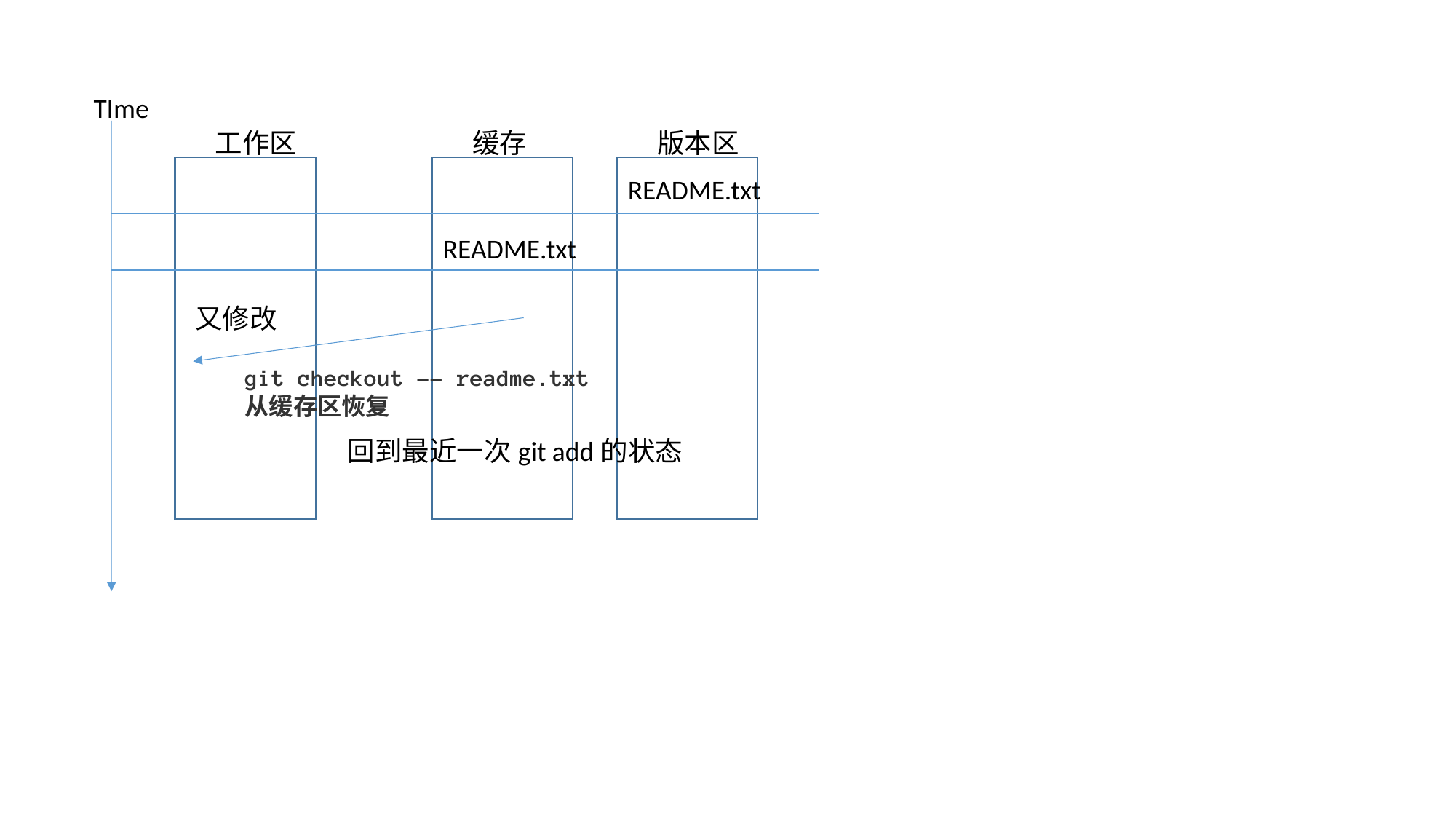

TIme
工作区
缓存
版本区

README.txt
README.txt
又修改
git checkout -- readme.txt
从缓存区恢复
回到最近一次git add的状态